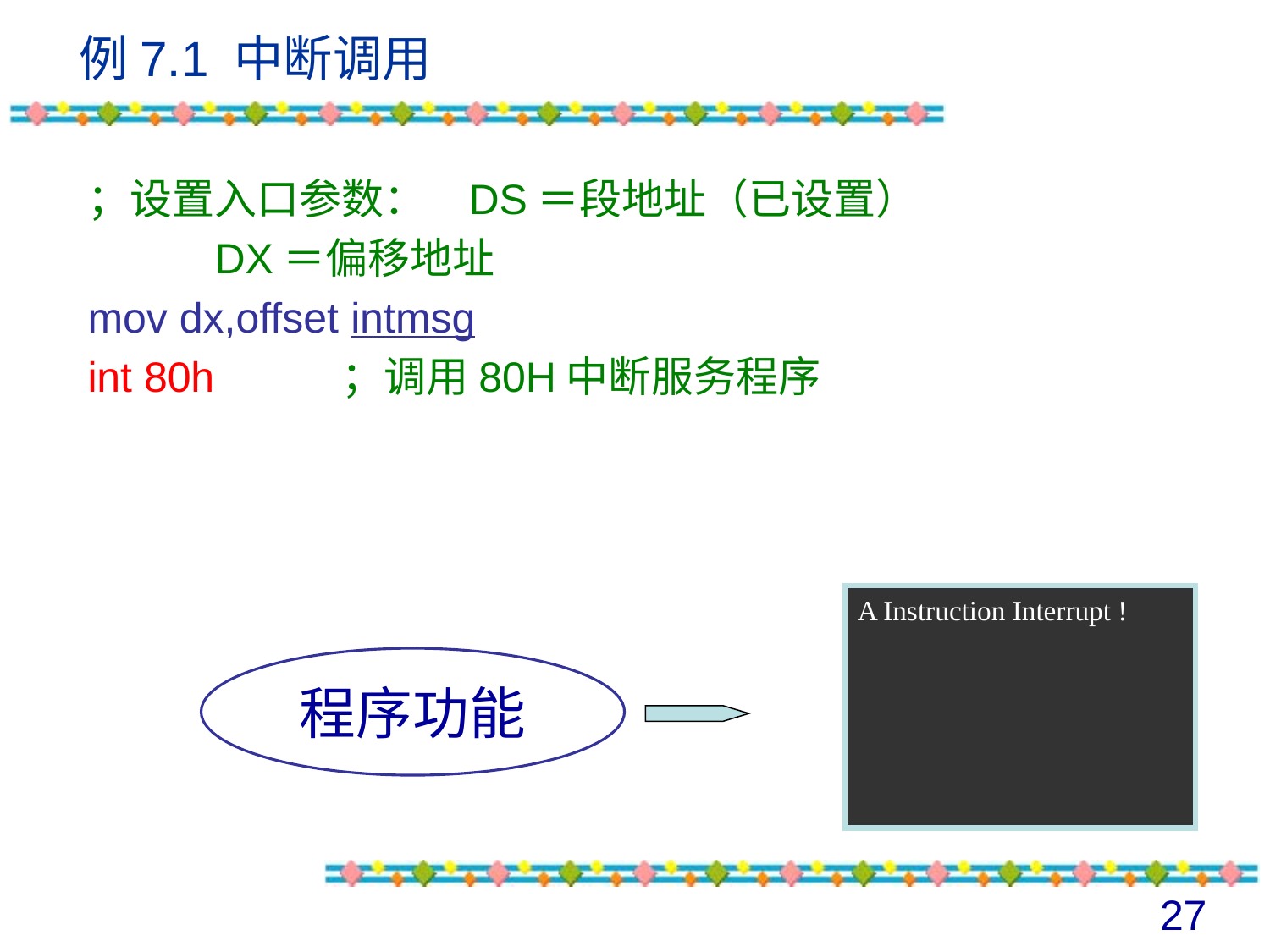

# 例7.1 中断调用
；设置入口参数：	DS＝段地址（已设置）
	DX＝偏移地址
mov dx,offset intmsg
int 80h	；调用80H中断服务程序
A Instruction Interrupt !
程序功能